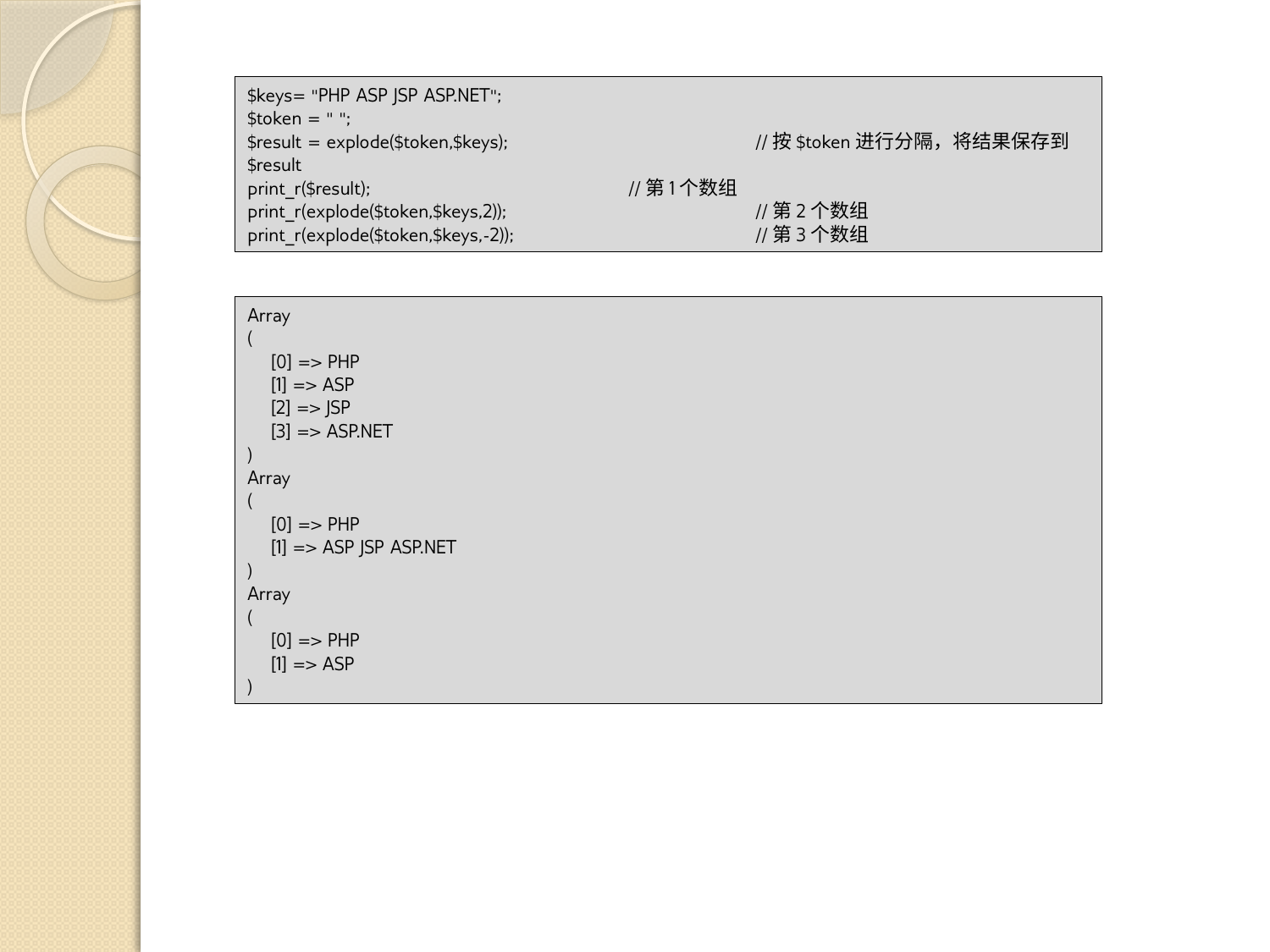

$keys= "PHP ASP JSP ASP.NET";
$token = " ";
$result = explode($token,$keys);		//按$token进行分隔，将结果保存到$result
print_r($result);			//第1个数组
print_r(explode($token,$keys,2));		//第2个数组
print_r(explode($token,$keys,-2));		//第3个数组
Array
(
    [0] => PHP
    [1] => ASP
    [2] => JSP
    [3] => ASP.NET
)
Array
(
    [0] => PHP
    [1] => ASP JSP ASP.NET
)
Array
(
    [0] => PHP
    [1] => ASP
)